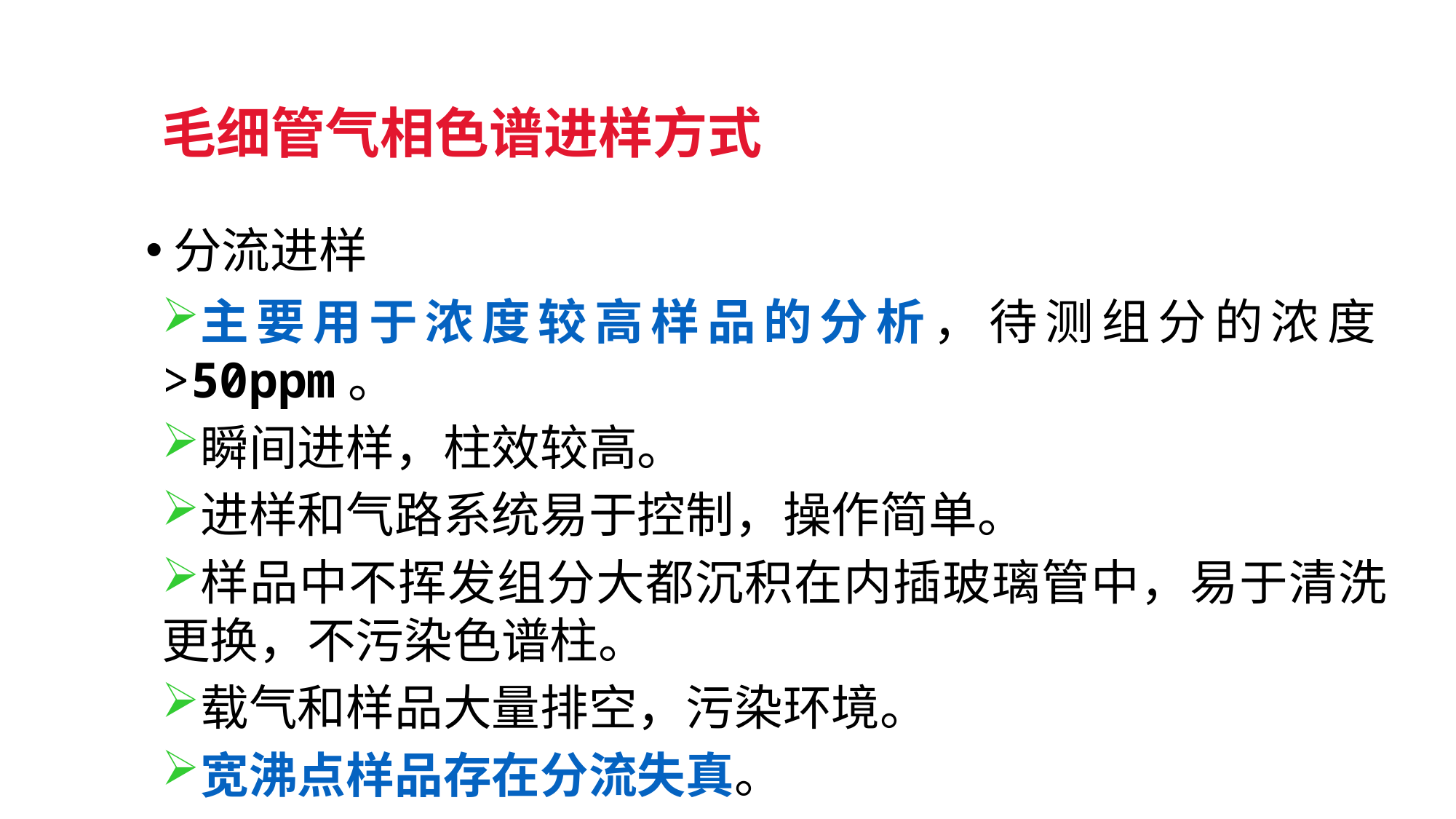

毛细管气相色谱进样方式
分流进样
主要用于浓度较高样品的分析，待测组分的浓度>50ppm。
瞬间进样，柱效较高。
进样和气路系统易于控制，操作简单。
样品中不挥发组分大都沉积在内插玻璃管中，易于清洗更换，不污染色谱柱。
载气和样品大量排空，污染环境。
宽沸点样品存在分流失真。